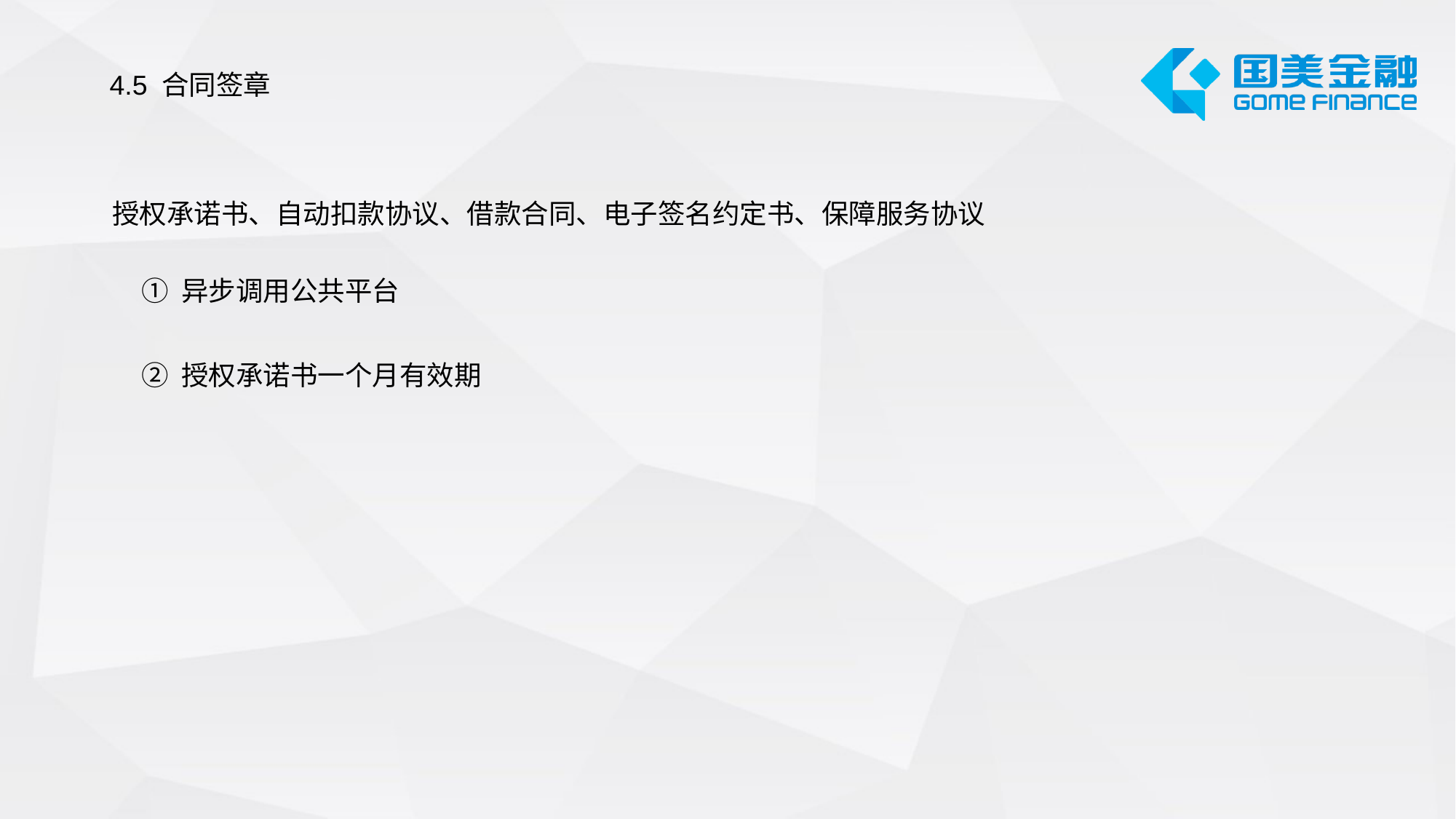

4.5 合同签章
授权承诺书、自动扣款协议、借款合同、电子签名约定书、保障服务协议
① 异步调用公共平台
② 授权承诺书一个月有效期